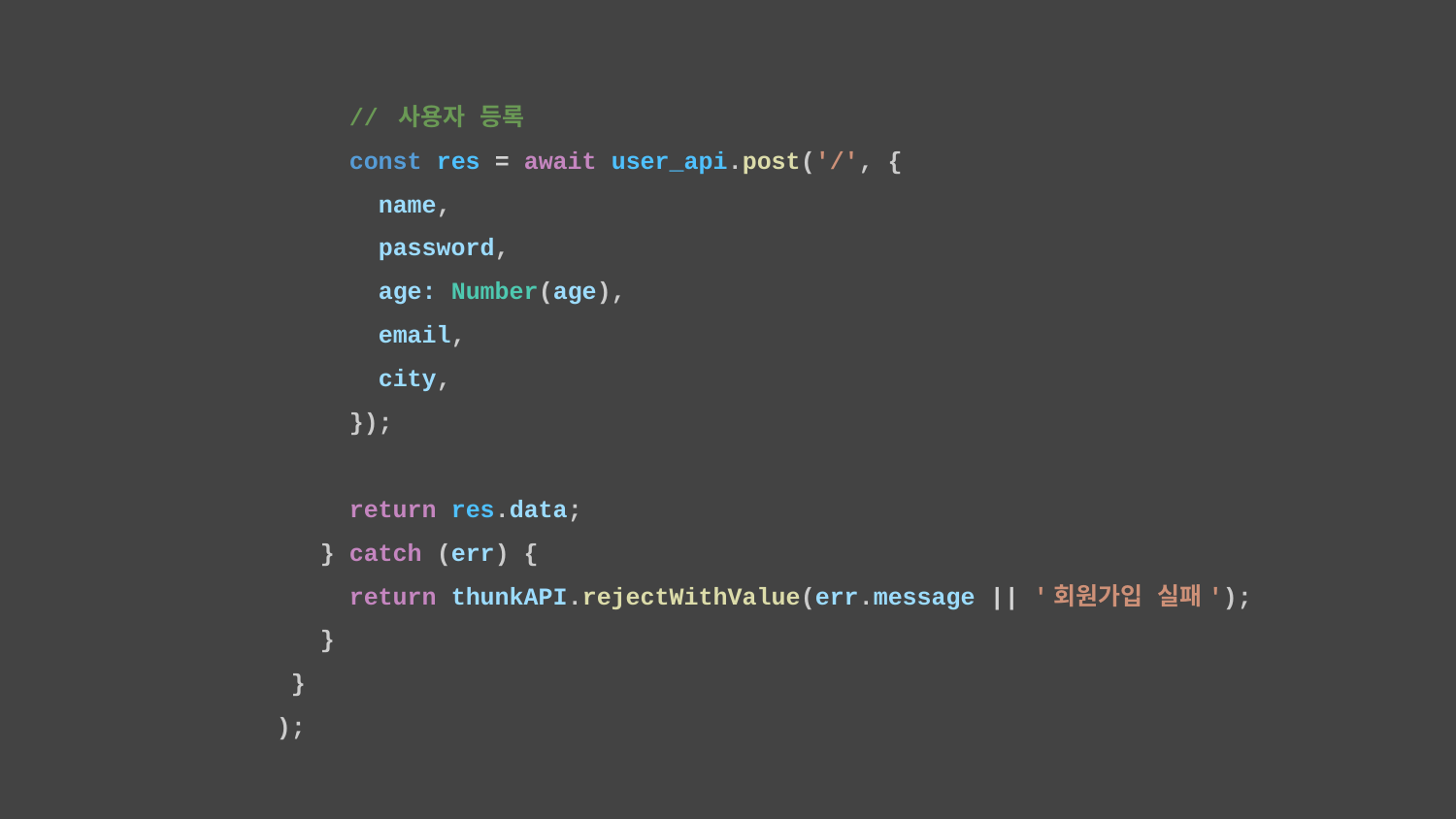

// 사용자 등록
     const res = await user_api.post('/', {
       name,
       password,
       age: Number(age),
       email,
       city,
     });

     return res.data;
   } catch (err) {
     return thunkAPI.rejectWithValue(err.message || '회원가입 실패');
   }
 }
);